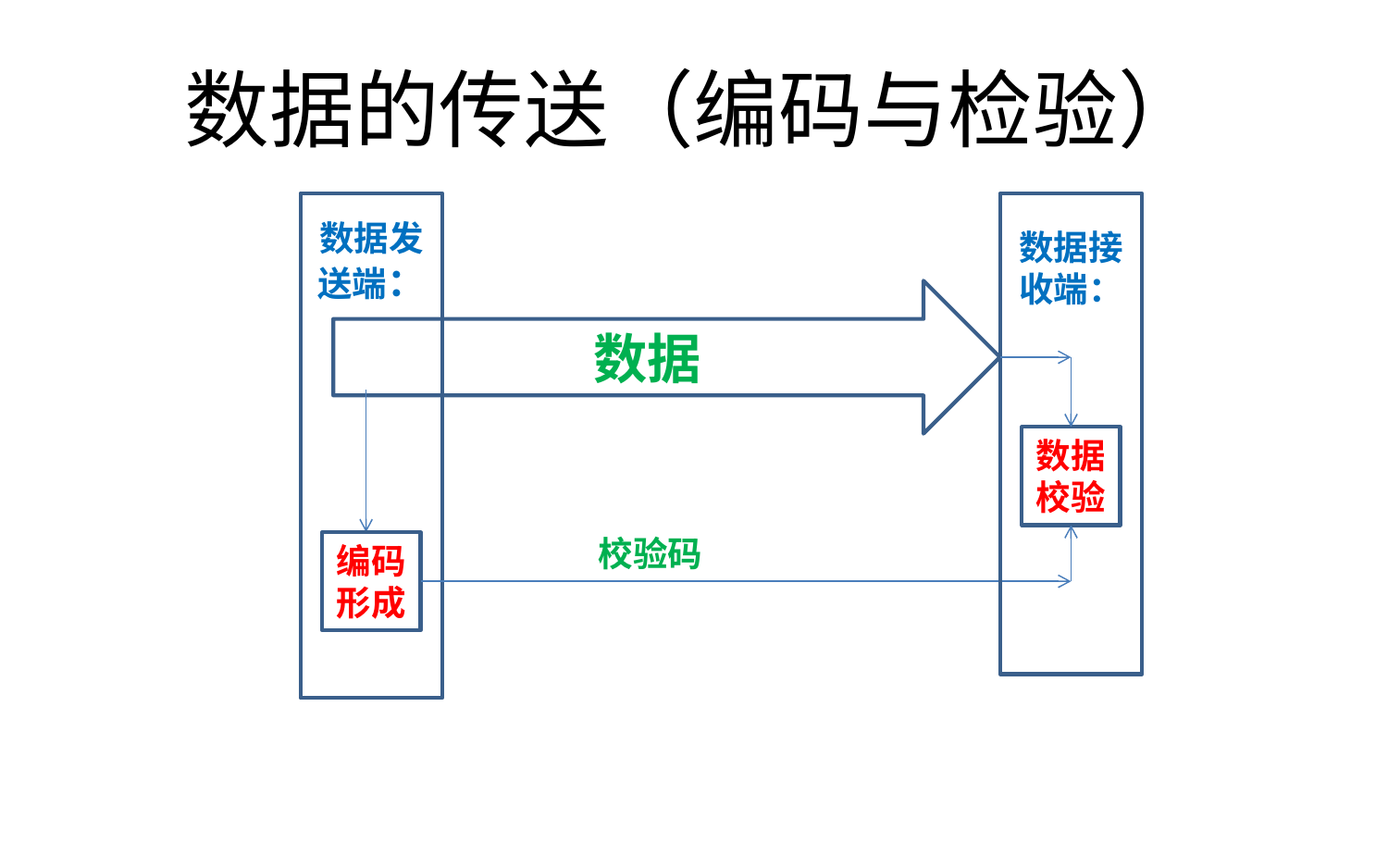

# 数据的传送（编码与检验）
数据发送端：

数据接收端：

数据
数据
校验
校验码
编码
形成